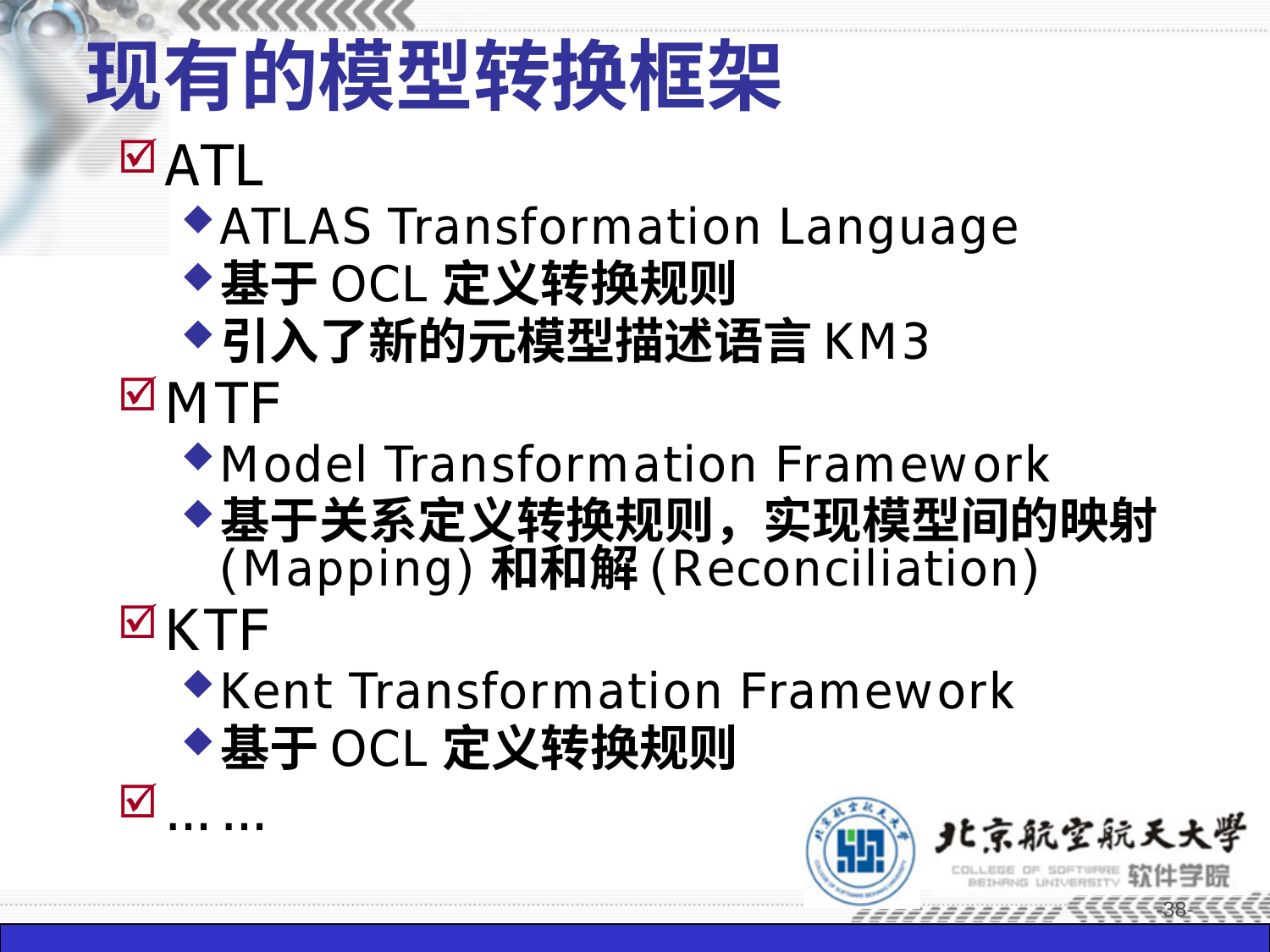

# 现有的模型转换框架
ATL
ATLAS Transformation Language
基于OCL定义转换规则
引入了新的元模型描述语言KM3
MTF
Model Transformation Framework
基于关系定义转换规则，实现模型间的映射(Mapping)和和解(Reconciliation)
KTF
Kent Transformation Framework
基于OCL定义转换规则
……
-38-